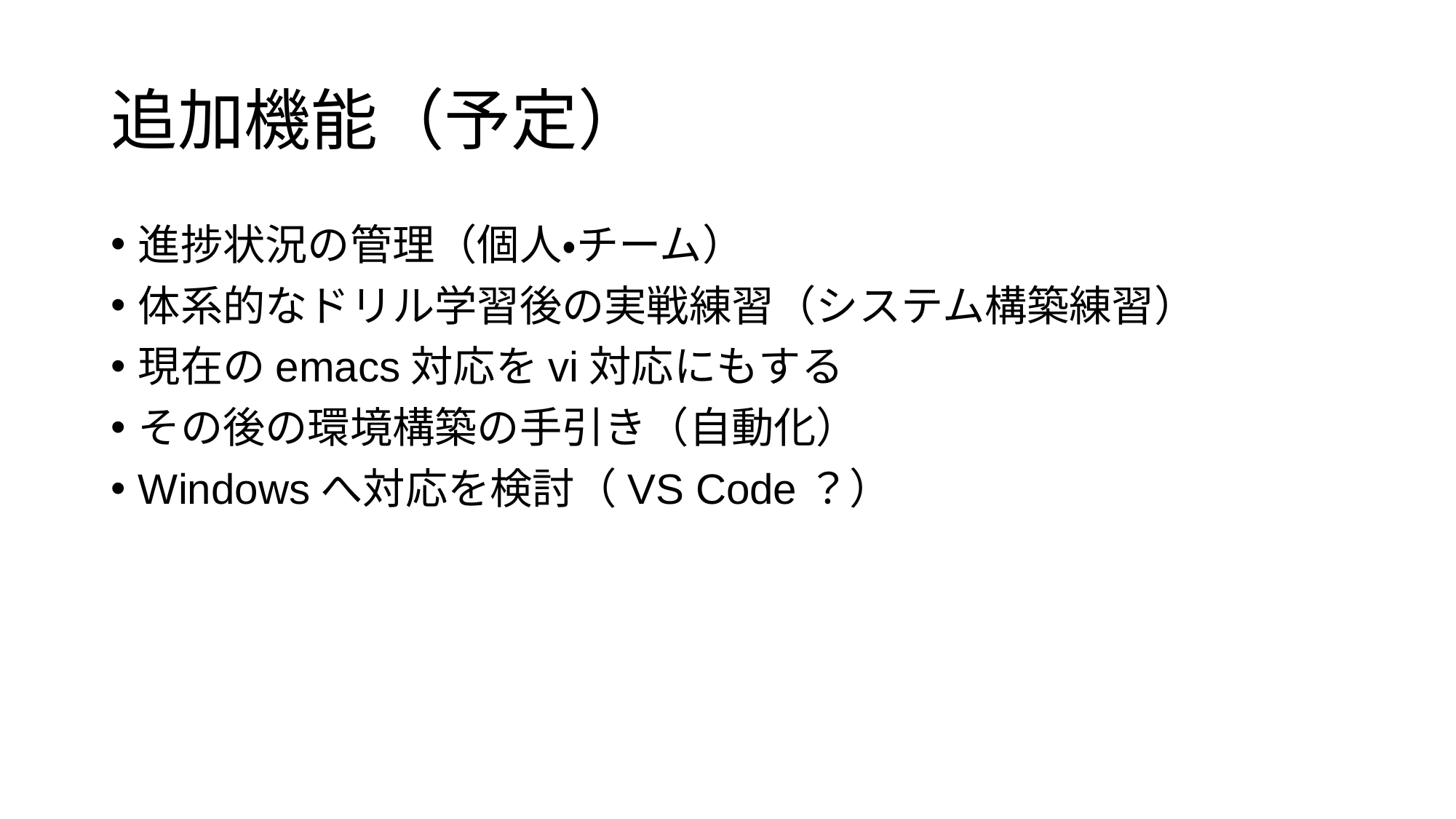

# 追加機能（予定）
進捗状況の管理（個人・チーム）
体系的なドリル学習後の実戦練習（システム構築練習）
現在のemacs対応をvi対応にもする
その後の環境構築の手引き（自動化）
Windowsへ対応を検討（VS Code？）